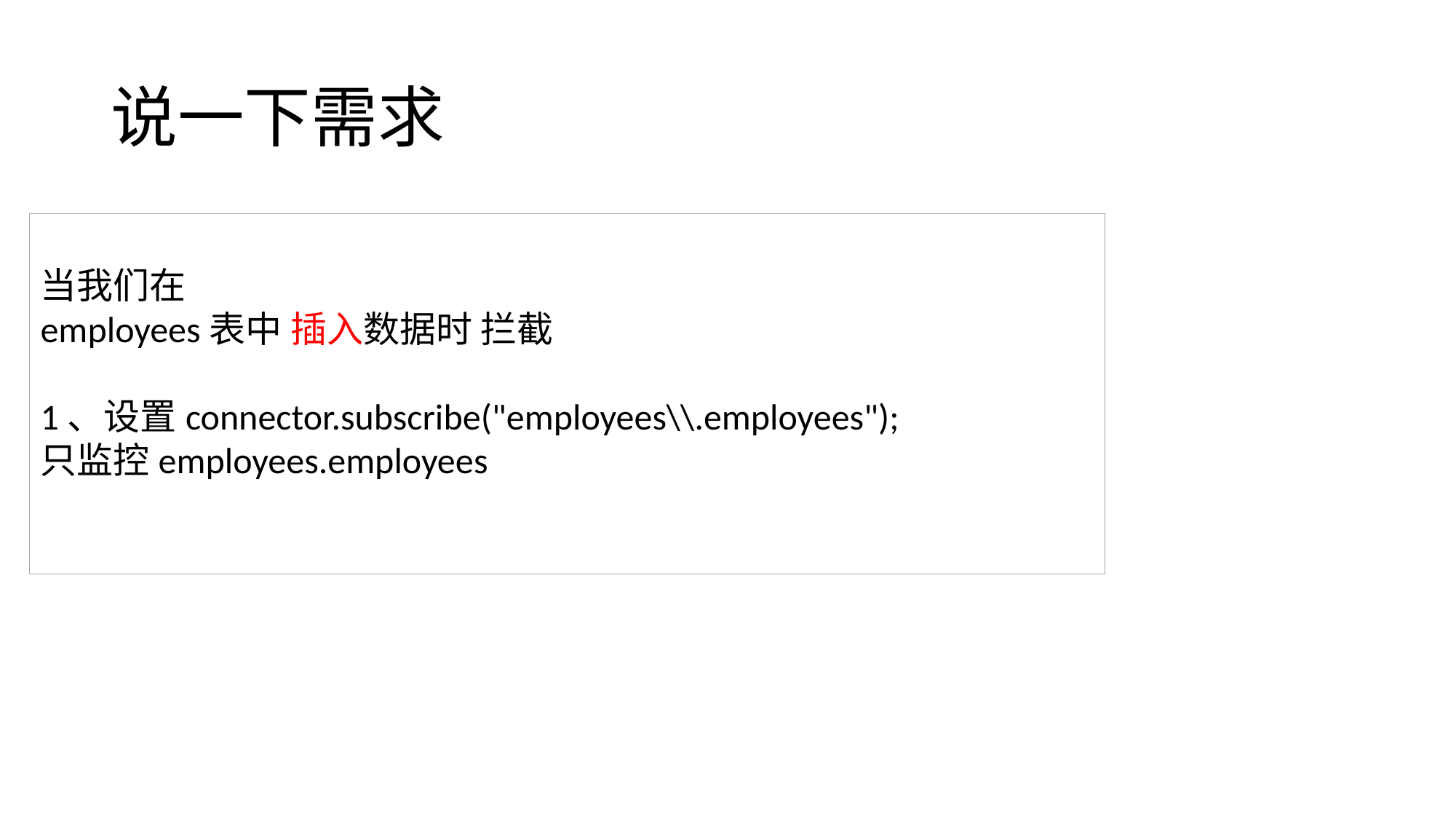

# 说一下需求

当我们在
employees表中 插入数据时 拦截

1、设置connector.subscribe("employees\\.employees");
只监控employees.employees